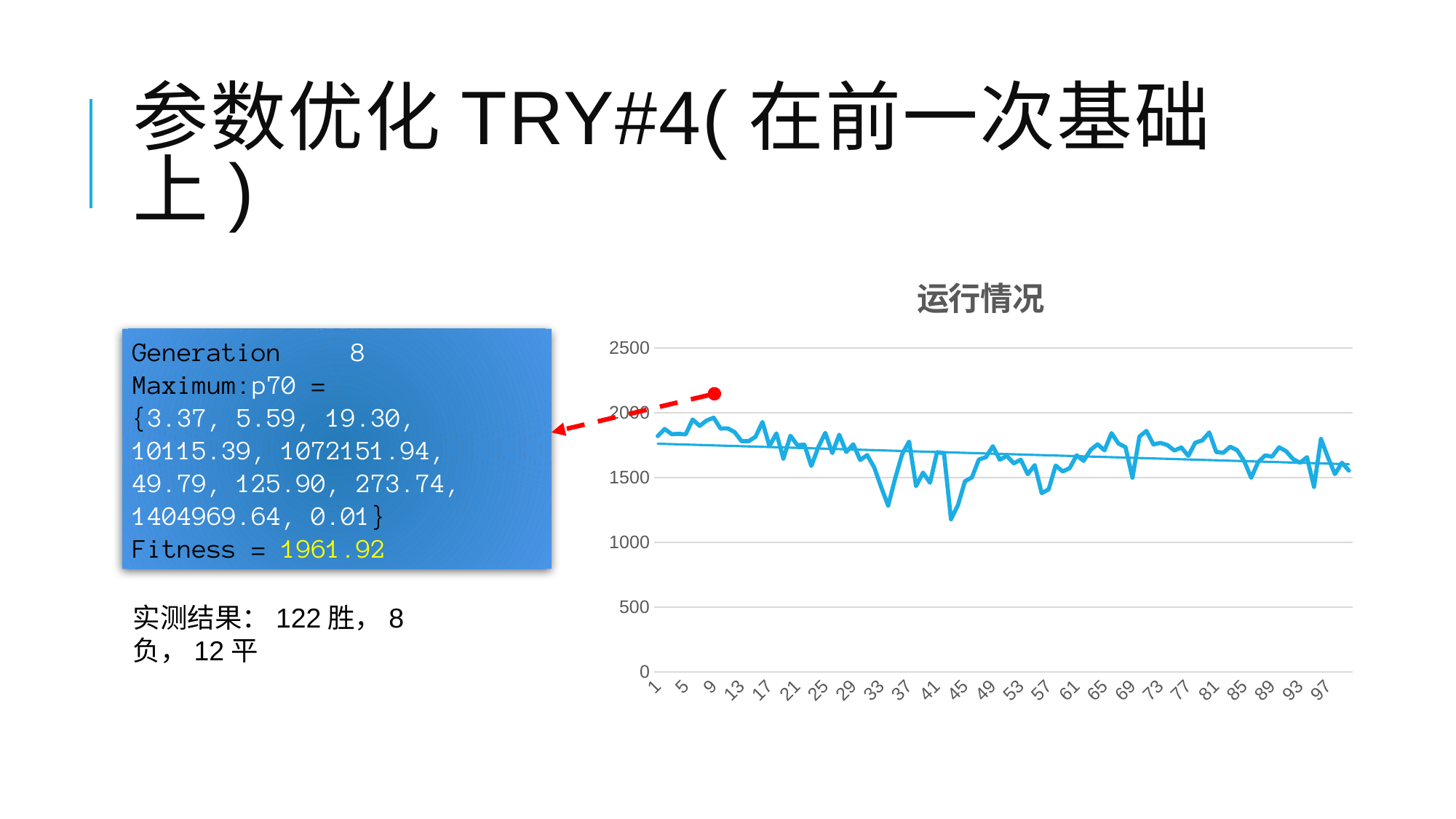

# 参数优化TRY#4(在前一次基础上)

### Chart: 运行情况

| Category |  |
|---|---|
Generation	8
Maximum:p70 =
{3.37, 5.59, 19.30, 10115.39, 1072151.94, 49.79, 125.90, 273.74, 1404969.64, 0.01}
Fitness = 1961.92
实测结果：122胜，8负，12平